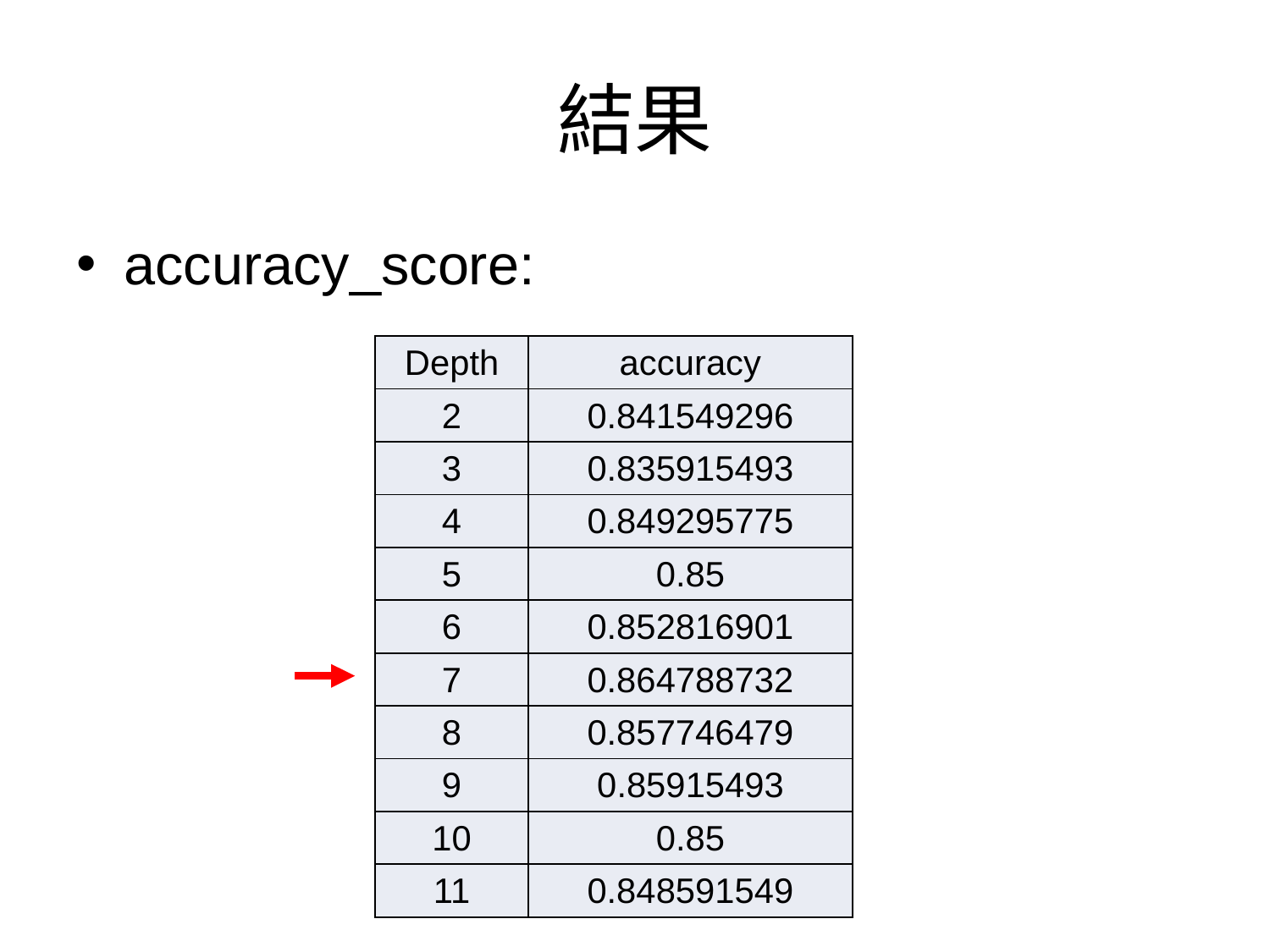

# 結果
accuracy_score:
| Depth | accuracy |
| --- | --- |
| 2 | 0.841549296 |
| 3 | 0.835915493 |
| 4 | 0.849295775 |
| 5 | 0.85 |
| 6 | 0.852816901 |
| 7 | 0.864788732 |
| 8 | 0.857746479 |
| 9 | 0.85915493 |
| 10 | 0.85 |
| 11 | 0.848591549 |